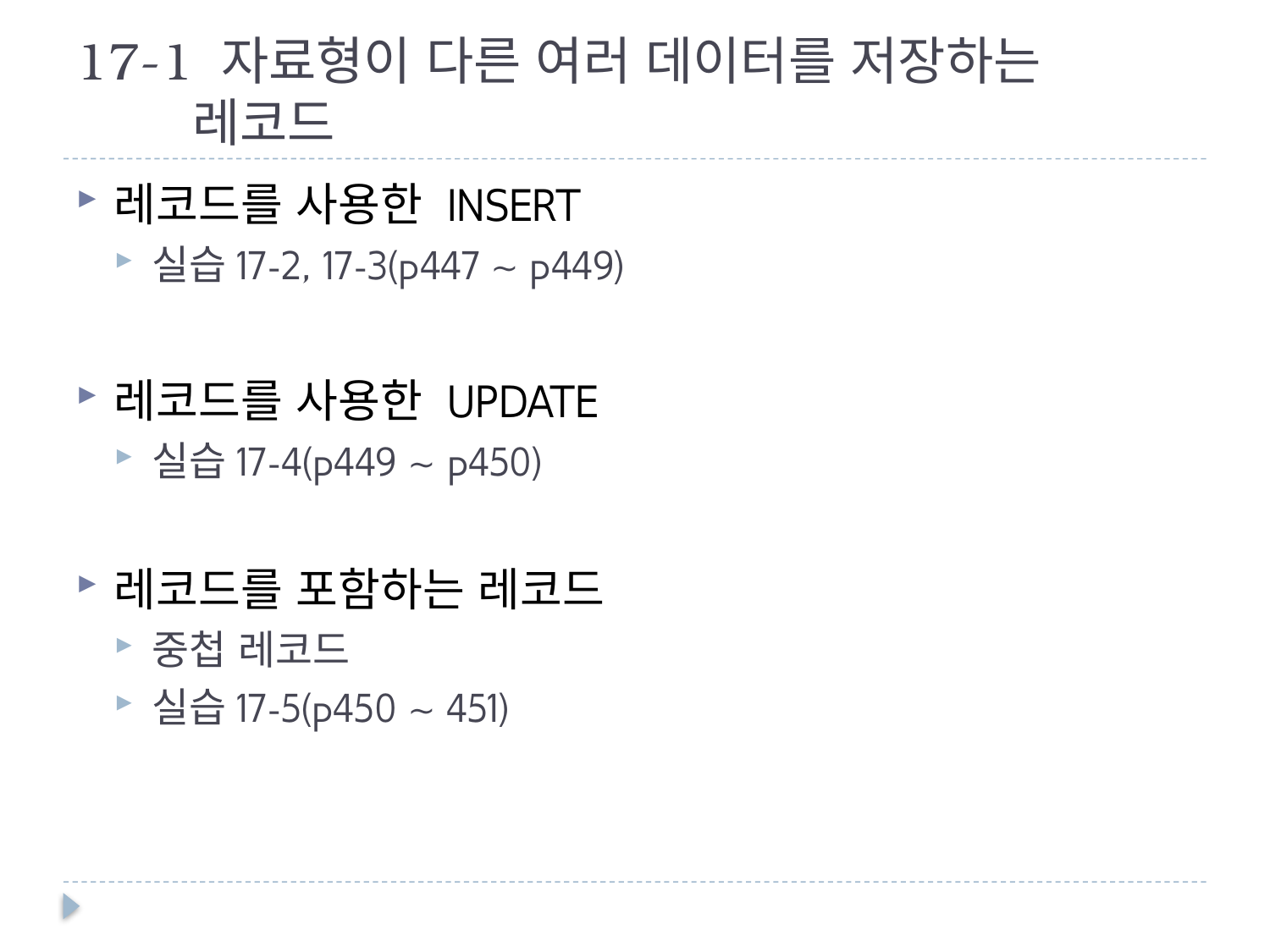

# 17-1 자료형이 다른 여러 데이터를 저장하는 레코드
레코드를 사용한 INSERT
실습17-2, 17-3(p447 ~ p449)

레코드를 사용한 UPDATE
실습17-4(p449 ~ p450)

레코드를 포함하는 레코드
중첩 레코드
실습17-5(p450 ~ 451)